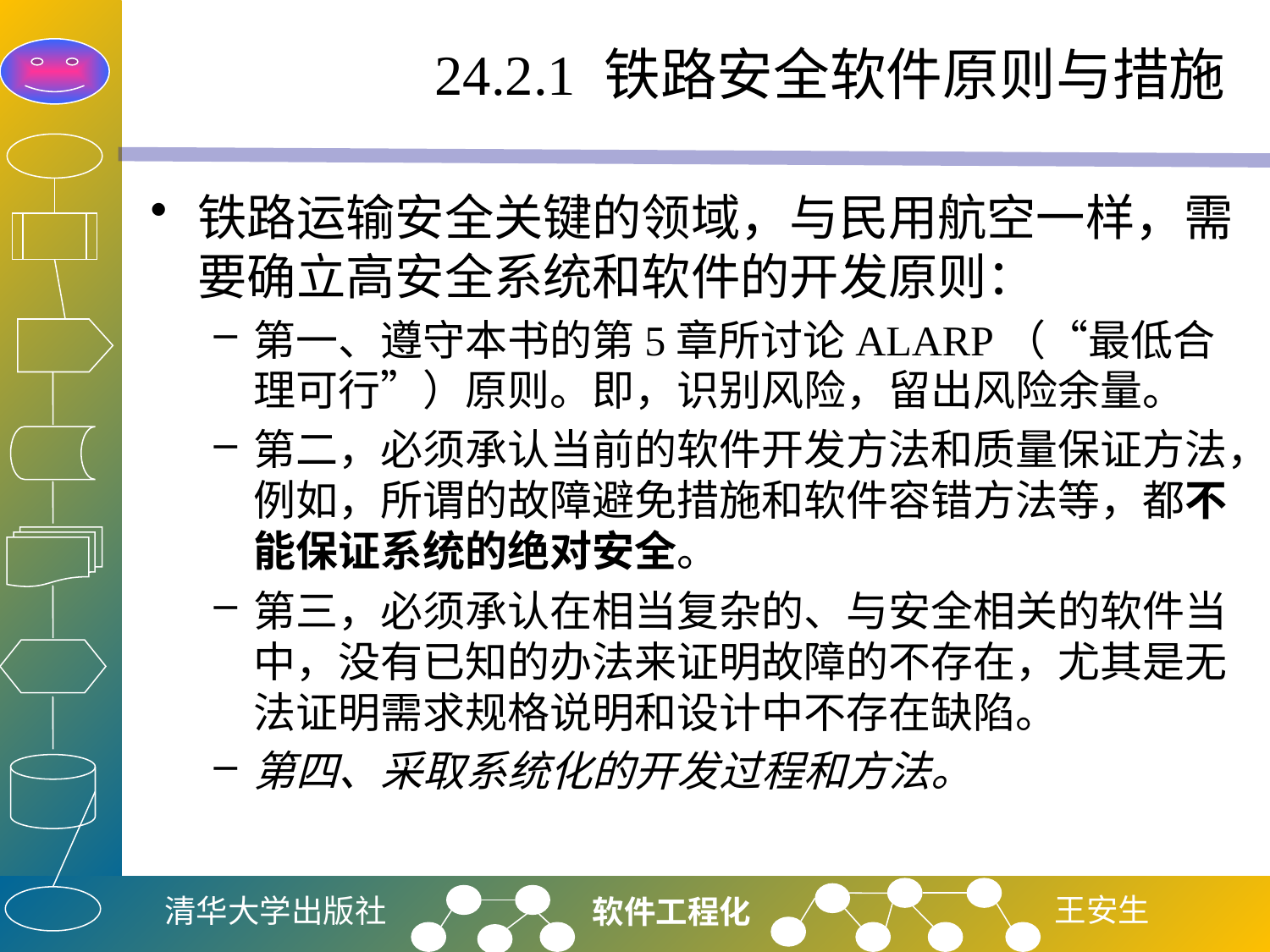

# 24.2.1 铁路安全软件原则与措施
铁路运输安全关键的领域，与民用航空一样，需要确立高安全系统和软件的开发原则：
第一、遵守本书的第5章所讨论ALARP（“最低合理可行”）原则。即，识别风险，留出风险余量。
第二，必须承认当前的软件开发方法和质量保证方法，例如，所谓的故障避免措施和软件容错方法等，都不能保证系统的绝对安全。
第三，必须承认在相当复杂的、与安全相关的软件当中，没有已知的办法来证明故障的不存在，尤其是无法证明需求规格说明和设计中不存在缺陷。
第四、采取系统化的开发过程和方法。